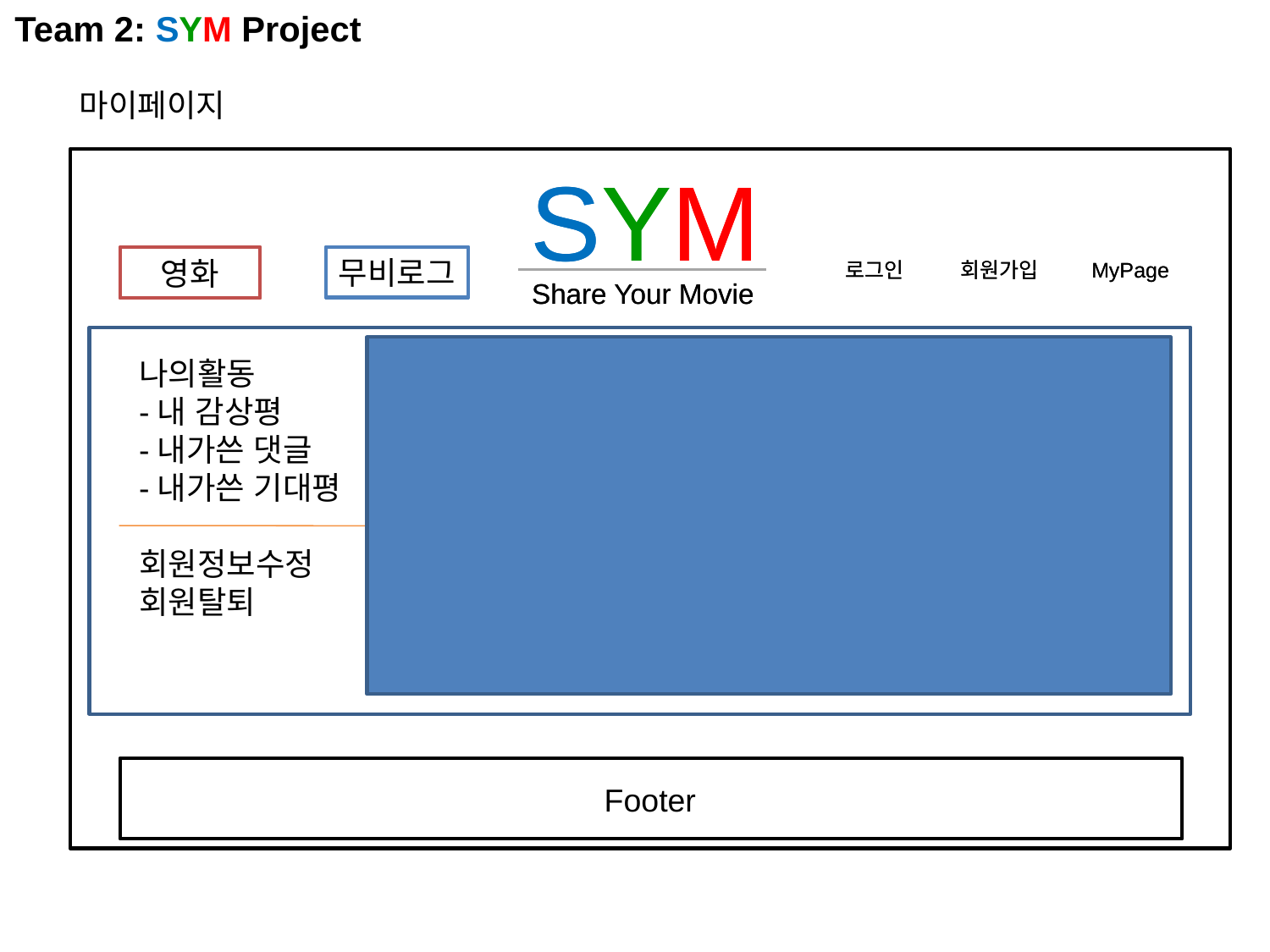

마이페이지

나의활동
-내 감상평
-내가쓴 댓글
-내가쓴 기대평

회원정보수정
회원탈퇴